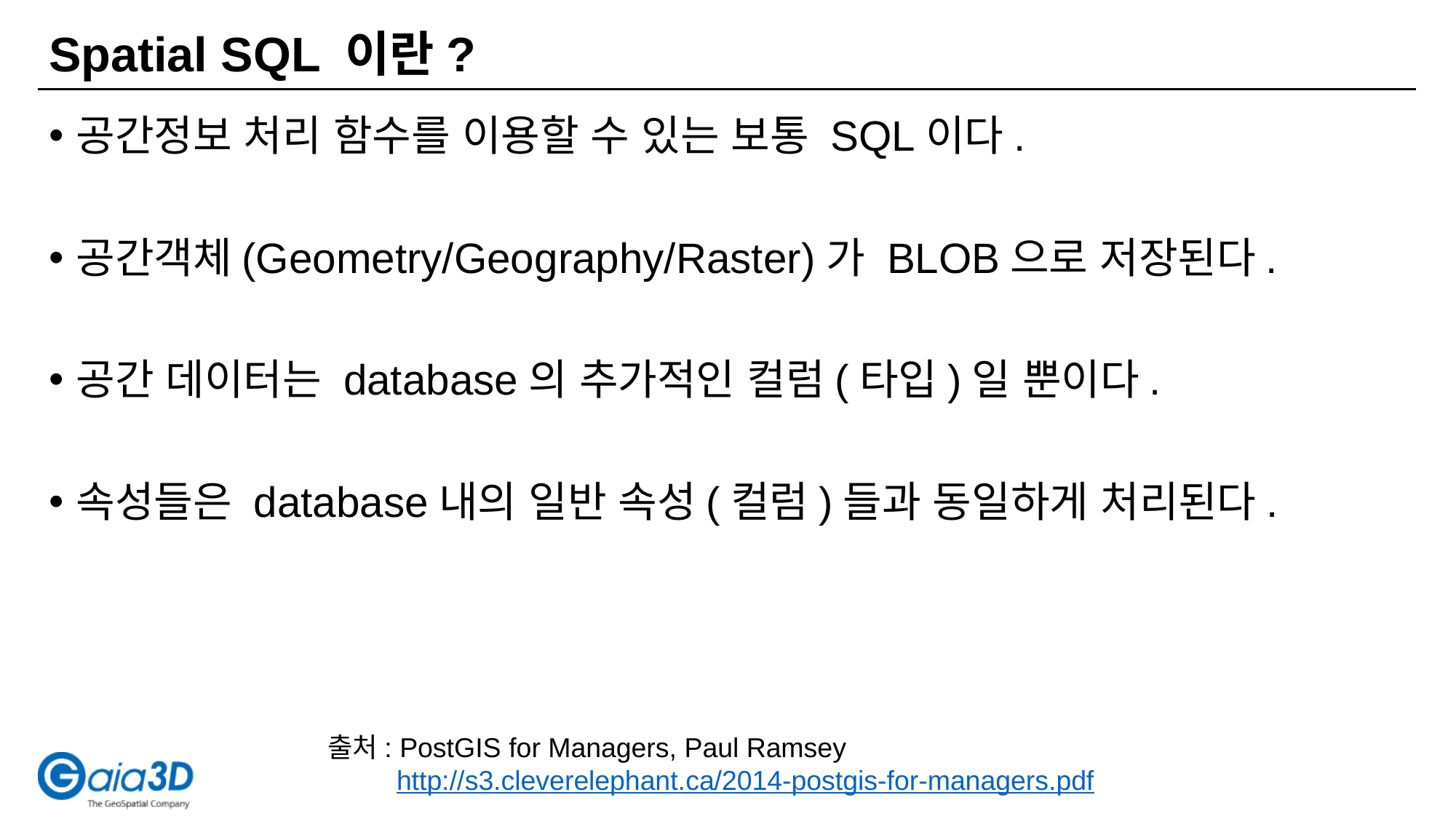

# Spatial SQL 이란?
공간정보 처리 함수를 이용할 수 있는 보통 SQL이다.

공간객체(Geometry/Geography/Raster)가 BLOB으로 저장된다.

공간 데이터는 database의 추가적인 컬럼(타입)일 뿐이다.

속성들은 database내의 일반 속성(컬럼)들과 동일하게 처리된다.
출처: PostGIS for Managers, Paul Ramsey
         http://s3.cleverelephant.ca/2014-postgis-for-managers.pdf